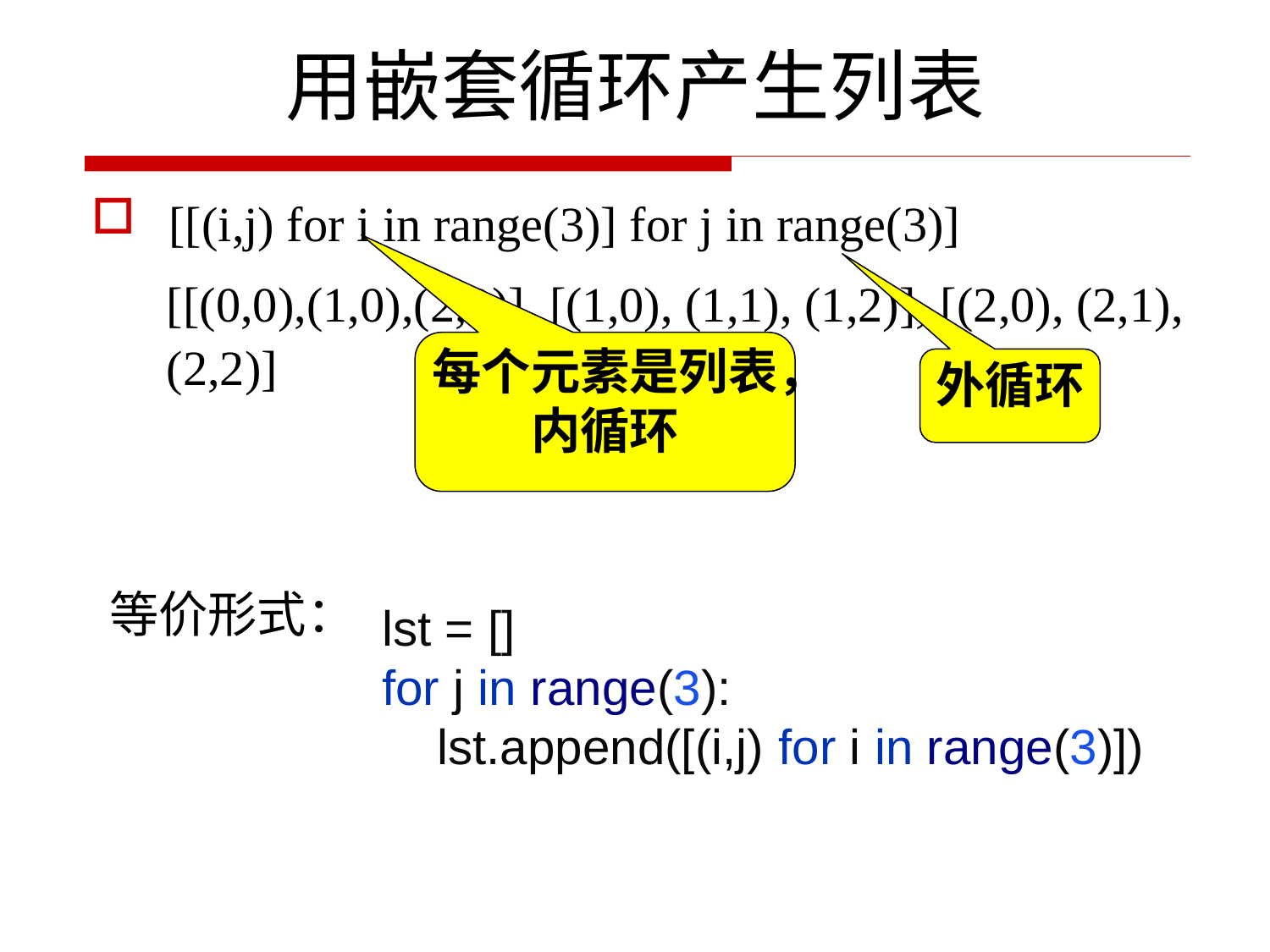

# 用嵌套循环产生列表
 [[(i,j) for i in range(3)] for j in range(3)]

    [[(0,0),(1,0),(2,0)], [(1,0), (1,1), (1,2)], [(2,0), (2,1),
    (2,2)]
每个元素是列表，内循环
外循环
等价形式：
lst = []
for j in range(3):
    lst.append([(i,j) for i in range(3)])
55